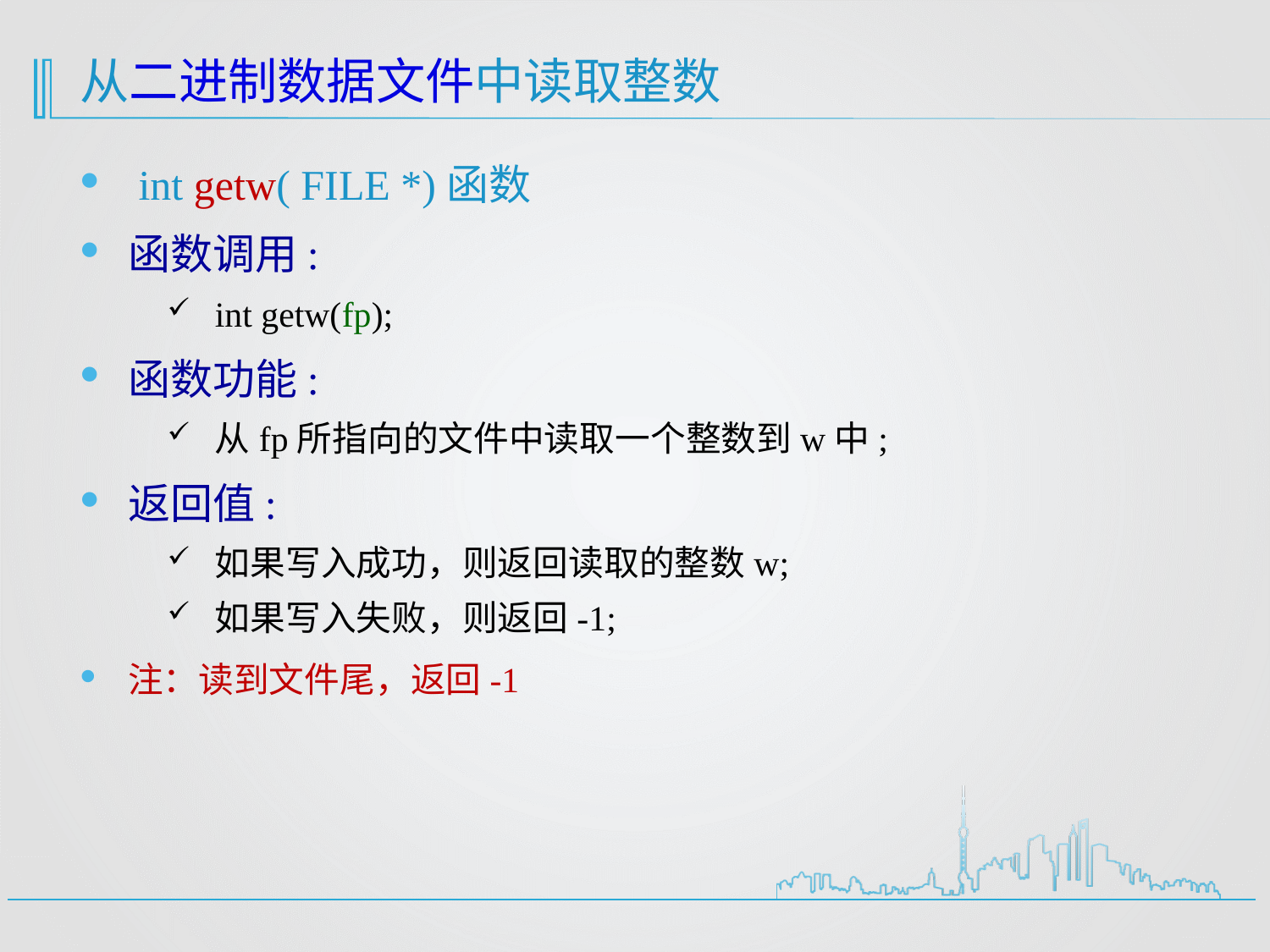

# 从二进制数据文件中读取整数
 int getw( FILE *)函数
函数调用:
int getw(fp);
函数功能:
从fp所指向的文件中读取一个整数到w中;
返回值:
如果写入成功，则返回读取的整数w;
如果写入失败，则返回-1;
注：读到文件尾，返回-1